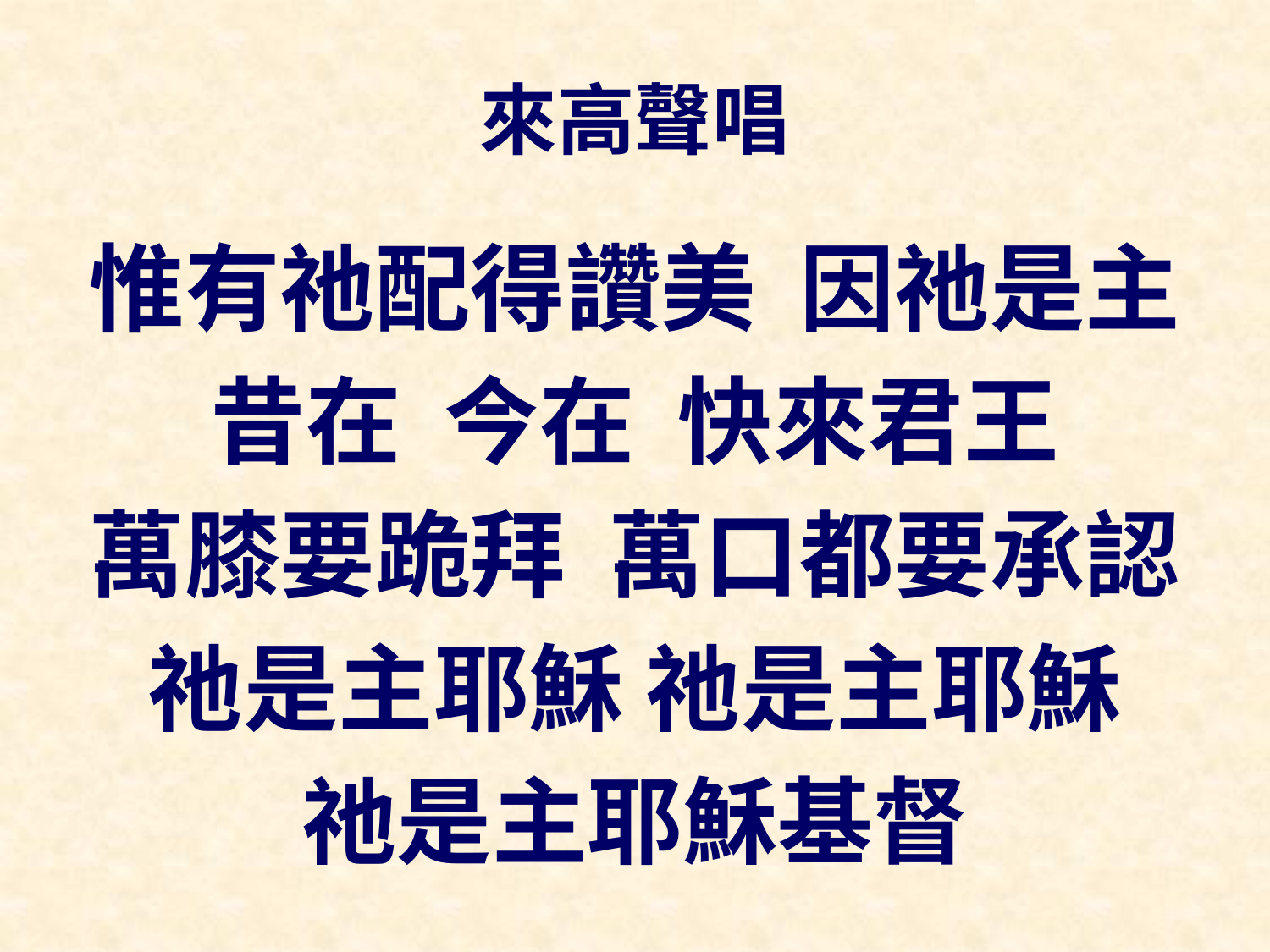

# 來高聲唱
惟有祂配得讚美  因祂是主
昔在  今在  快來君王
萬膝要跪拜  萬口都要承認
祂是主耶穌 祂是主耶穌
祂是主耶穌基督